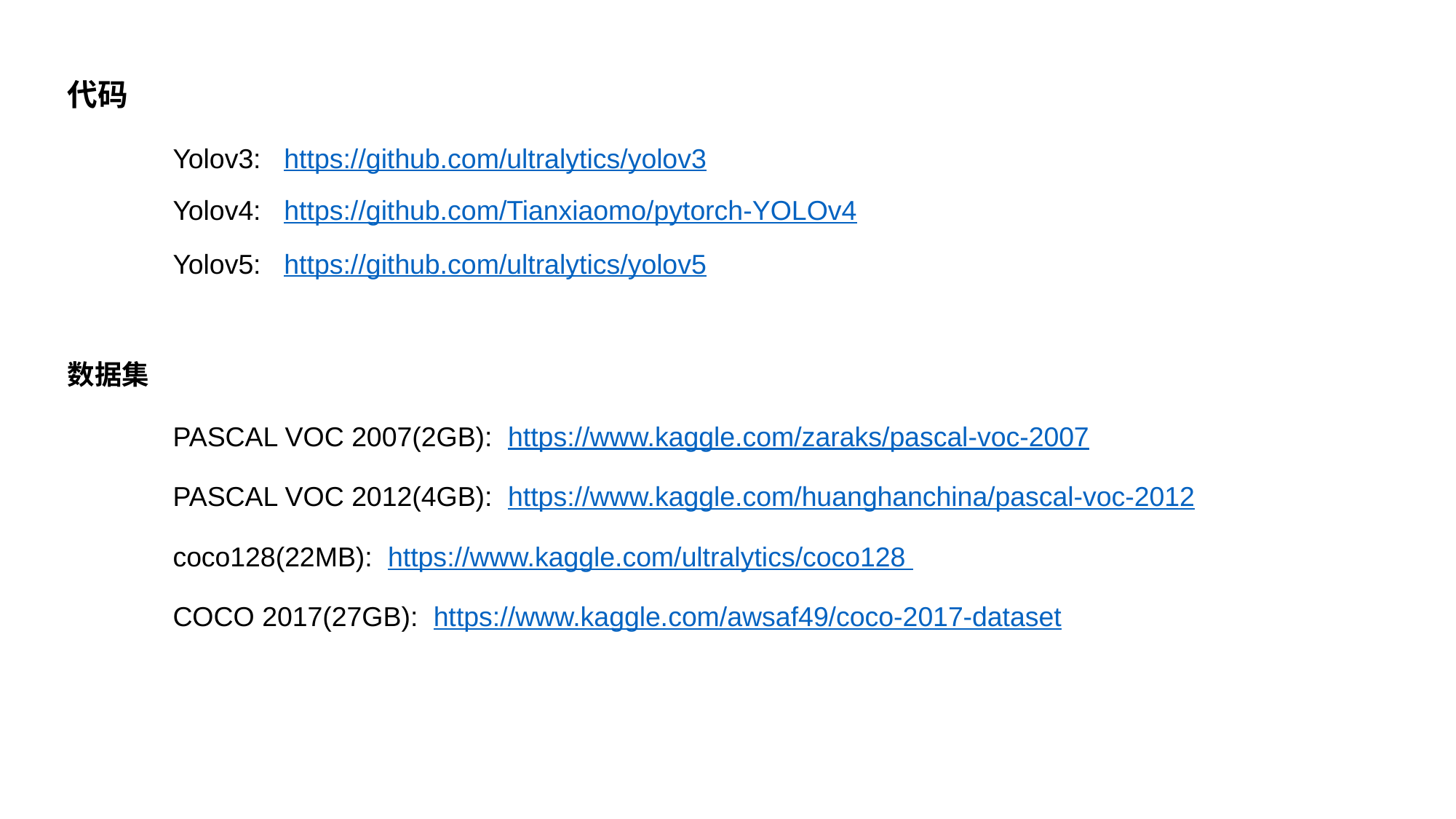

代码
Yolov3:   https://github.com/ultralytics/yolov3
Yolov4:   https://github.com/Tianxiaomo/pytorch-YOLOv4
Yolov5:   https://github.com/ultralytics/yolov5
数据集
PASCAL VOC 2007(2GB):  https://www.kaggle.com/zaraks/pascal-voc-2007
PASCAL VOC 2012(4GB):  https://www.kaggle.com/huanghanchina/pascal-voc-2012
coco128(22MB):  https://www.kaggle.com/ultralytics/coco128
COCO 2017(27GB):  https://www.kaggle.com/awsaf49/coco-2017-dataset